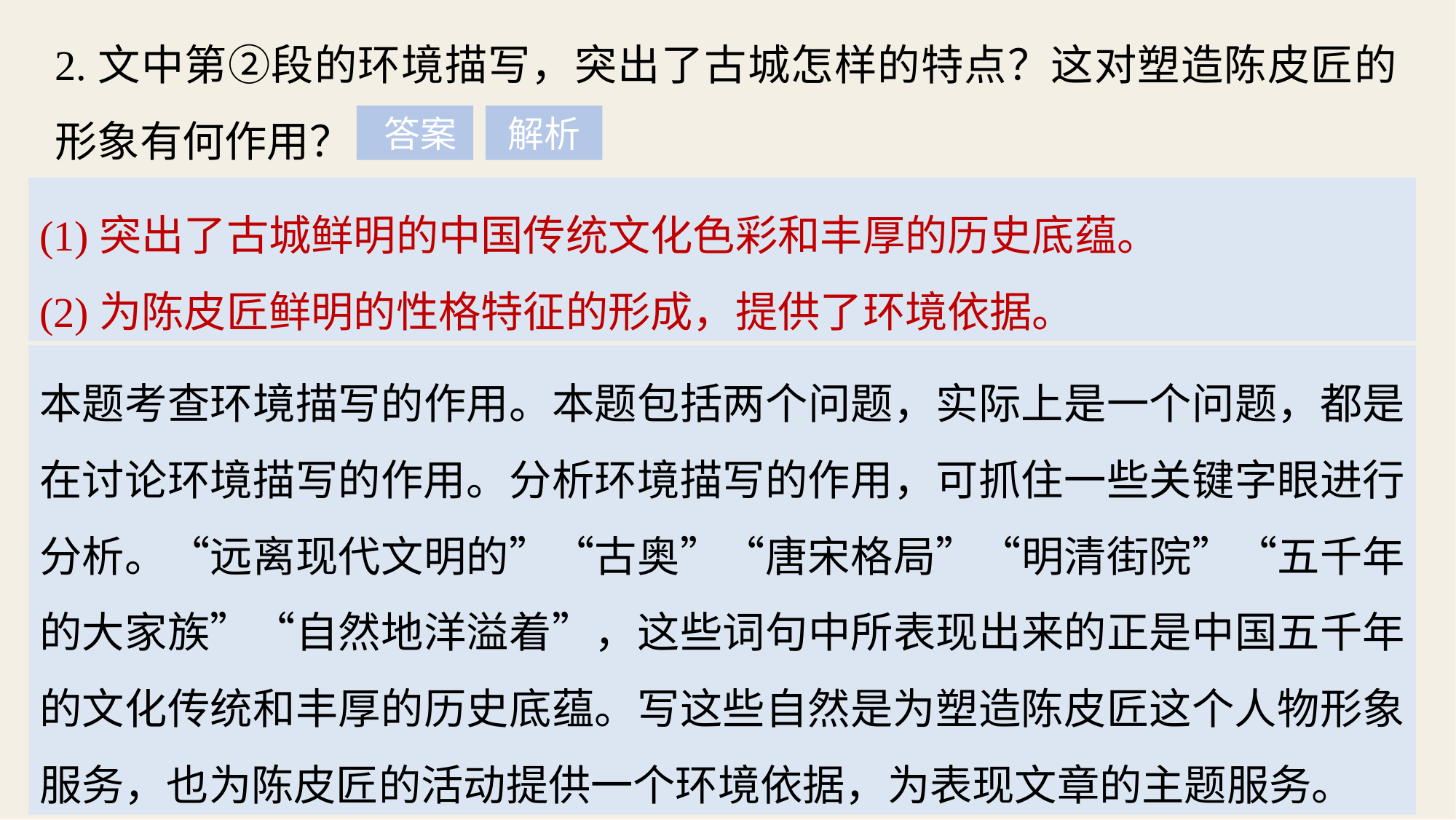

2.文中第②段的环境描写，突出了古城怎样的特点？这对塑造陈皮匠的形象有何作用？
 答案
解析
(1)突出了古城鲜明的中国传统文化色彩和丰厚的历史底蕴。
(2)为陈皮匠鲜明的性格特征的形成，提供了环境依据。
本题考查环境描写的作用。本题包括两个问题，实际上是一个问题，都是在讨论环境描写的作用。分析环境描写的作用，可抓住一些关键字眼进行分析。“远离现代文明的”“古奥”“唐宋格局”“明清街院”“五千年的大家族”“自然地洋溢着”，这些词句中所表现出来的正是中国五千年的文化传统和丰厚的历史底蕴。写这些自然是为塑造陈皮匠这个人物形象服务，也为陈皮匠的活动提供一个环境依据，为表现文章的主题服务。